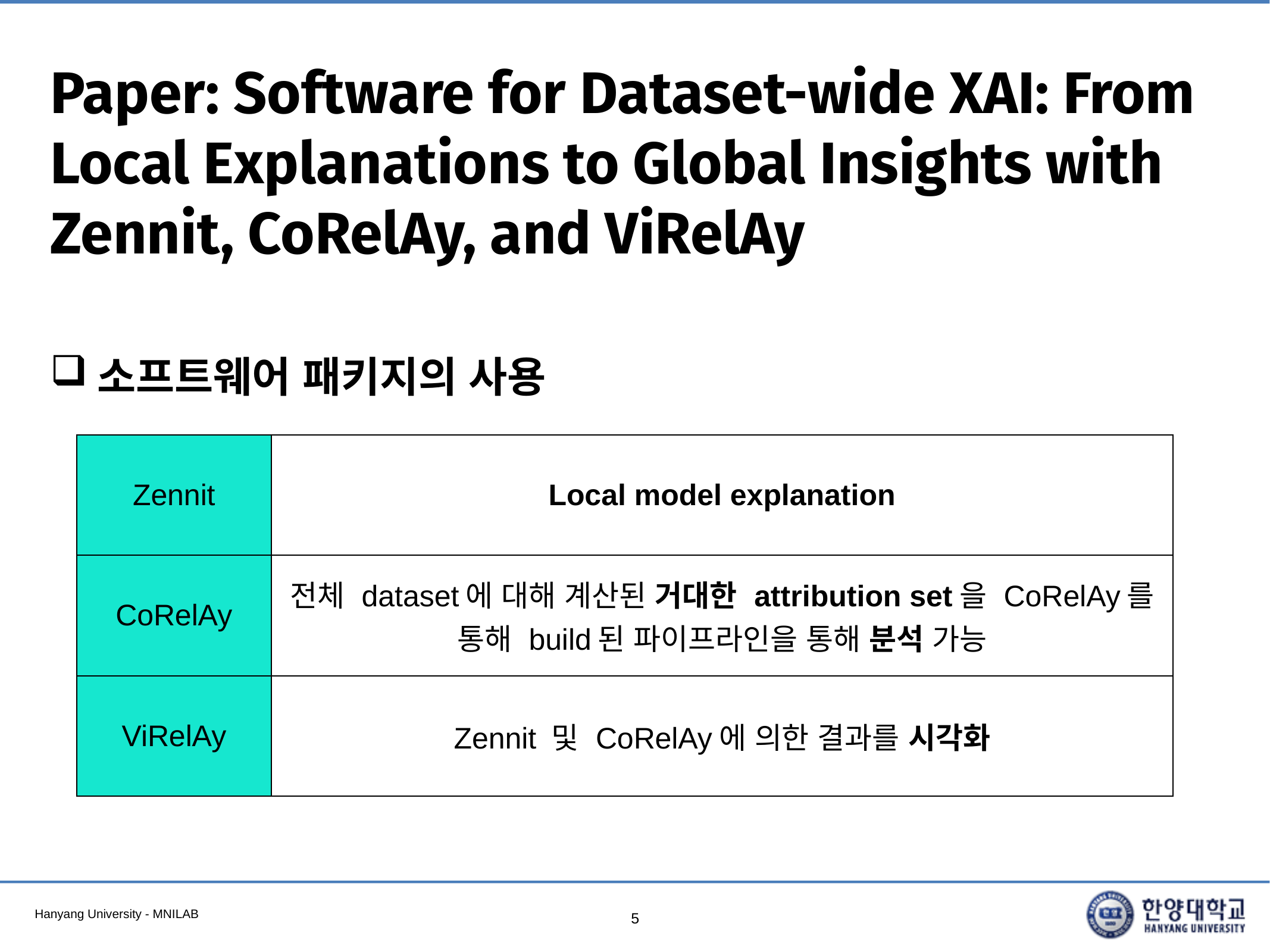

# Paper: Software for Dataset-wide XAI: From Local Explanations to Global Insights with Zennit, CoRelAy, and ViRelAy
소프트웨어 패키지의 사용
| Zennit | Local model explanation |
| --- | --- |
| CoRelAy | 전체 dataset에 대해 계산된 거대한 attribution set을 CoRelAy를 통해 build된 파이프라인을 통해 분석 가능 |
| ViRelAy | Zennit 및 CoRelAy에 의한 결과를 시각화 |
5